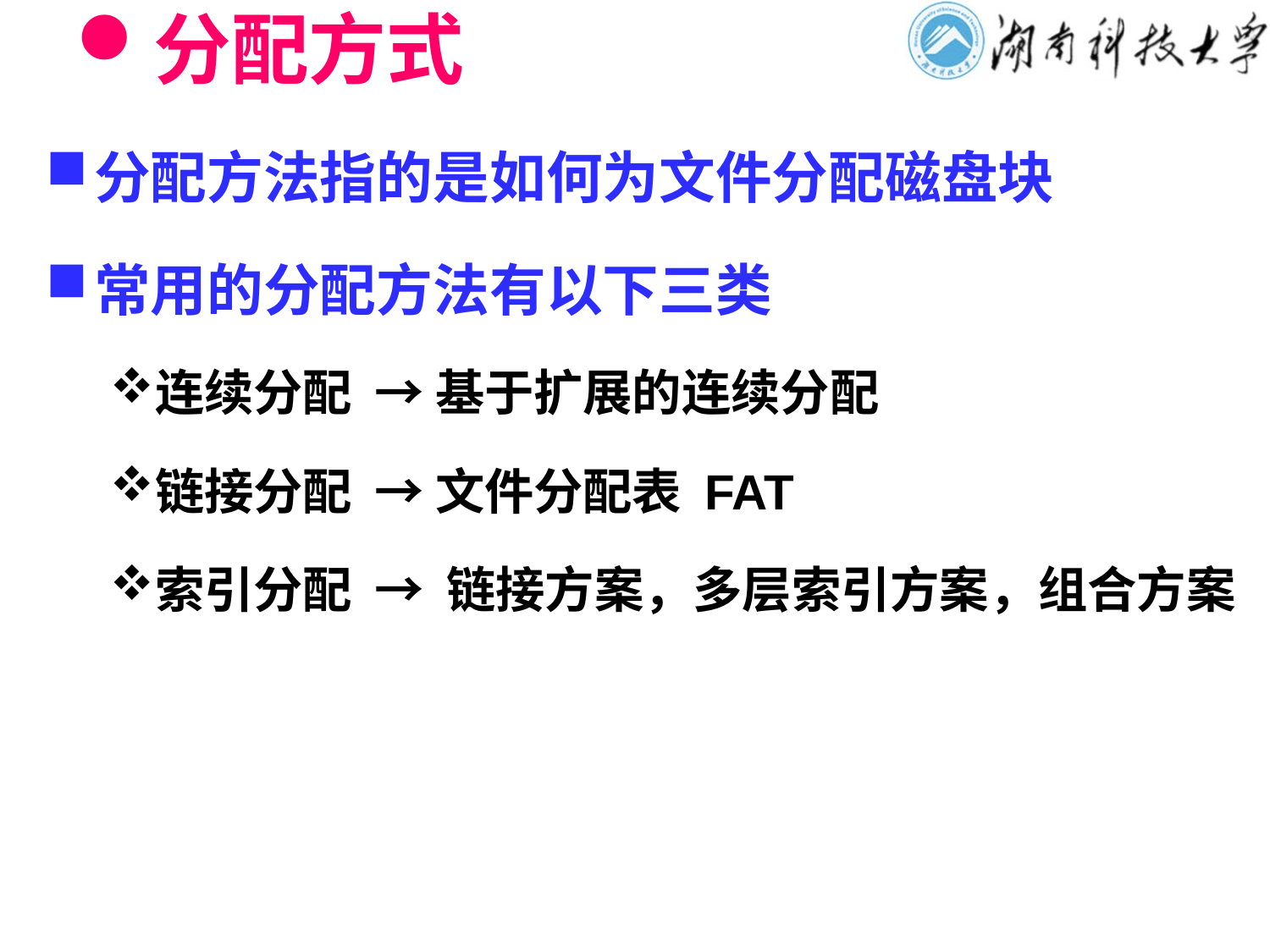

# 分配方式
分配方法指的是如何为文件分配磁盘块
常用的分配方法有以下三类
连续分配  → 基于扩展的连续分配
链接分配  → 文件分配表 FAT
索引分配  →  链接方案，多层索引方案，组合方案